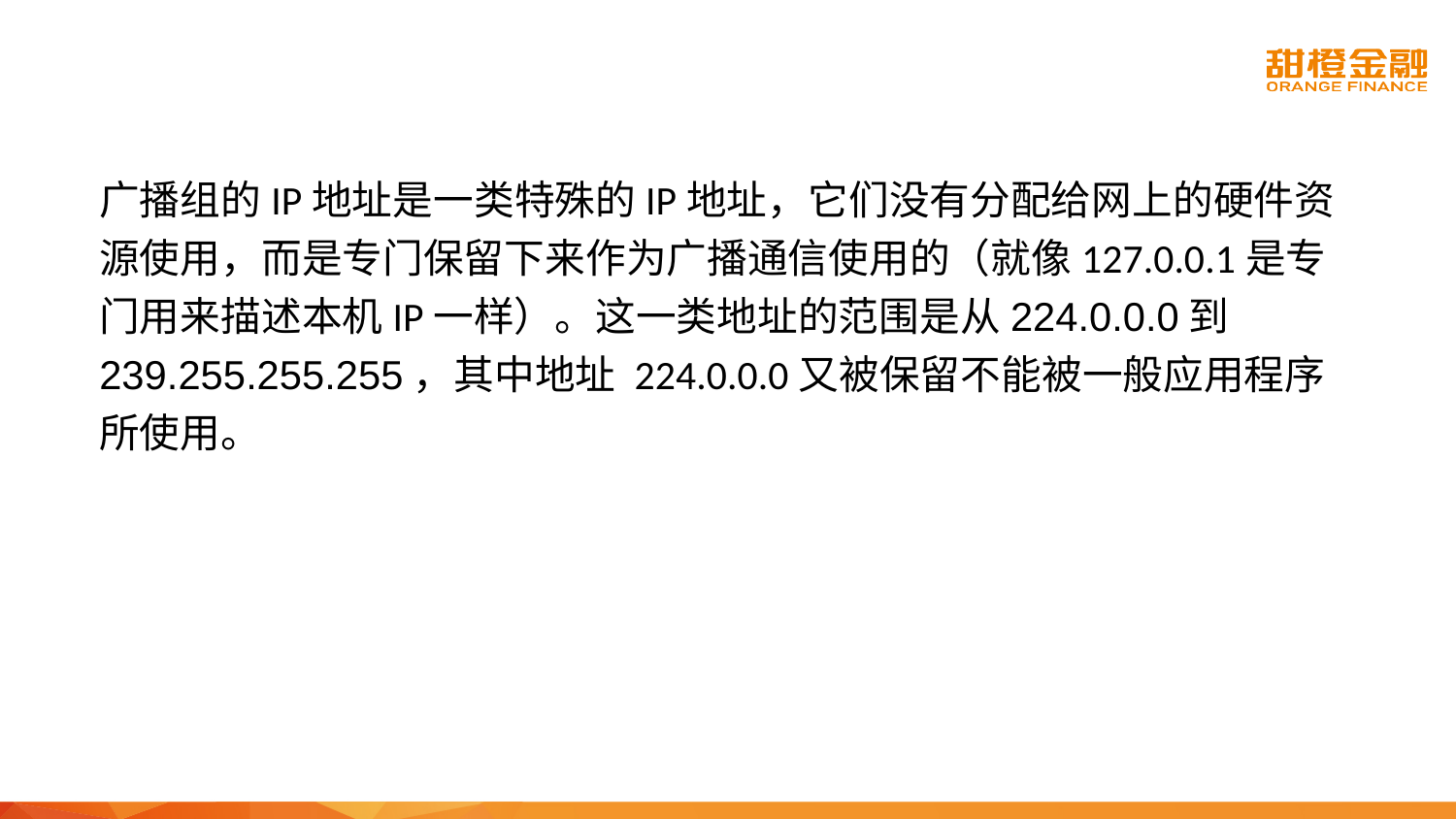

广播组的IP地址是一类特殊的IP地址，它们没有分配给网上的硬件资源使用，而是专门保留下来作为广播通信使用的（就像127.0.0.1是专门用来描述本机IP一样）。这一类地址的范围是从224.0.0.0到239.255.255.255，其中地址 224.0.0.0又被保留不能被一般应用程序所使用。